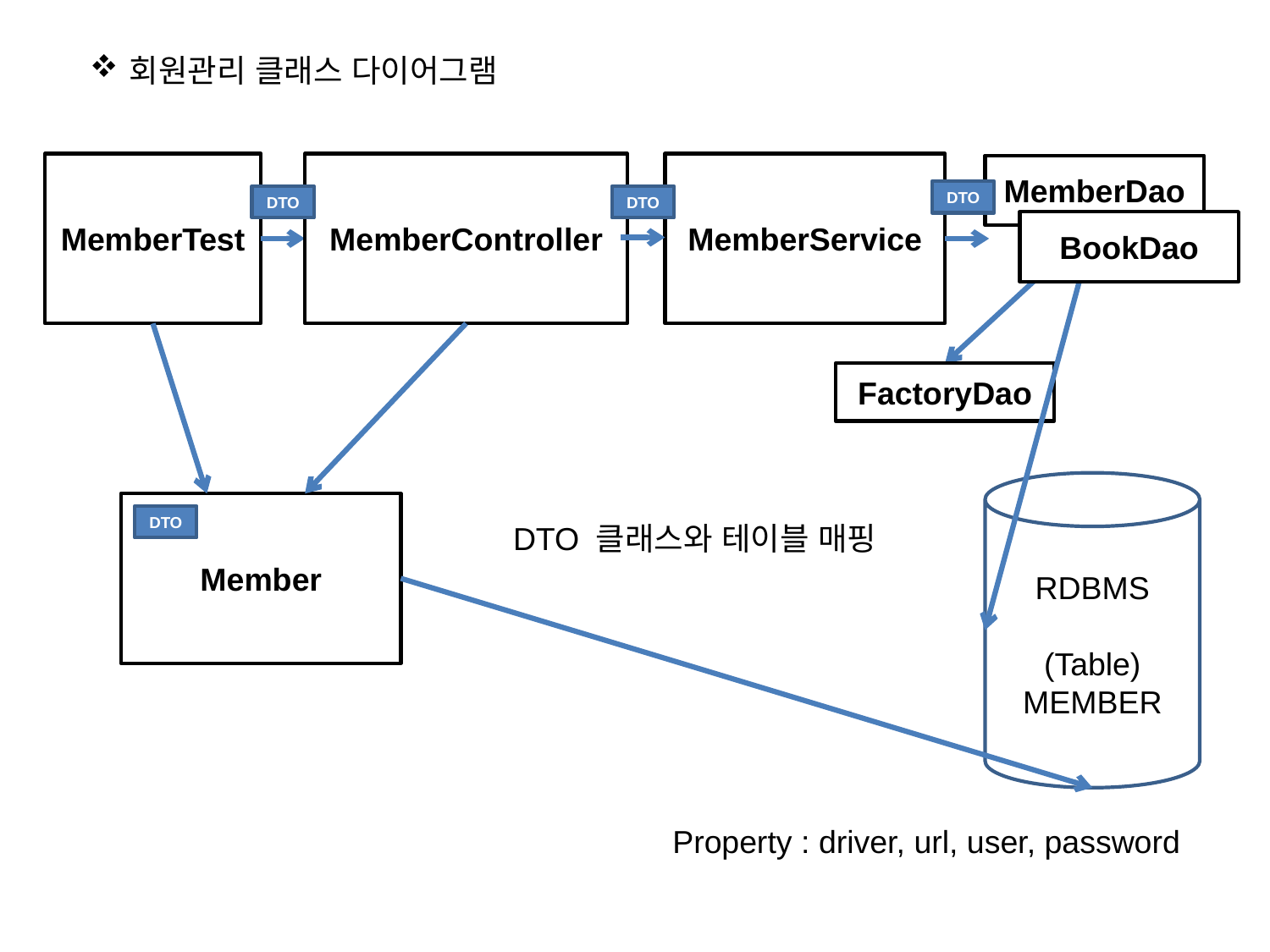

회원관리 클래스 다이어그램
MemberTest
MemberController
MemberService
MemberDao
DTO
DTO
DTO
BookDao
FactoryDao
RDBMS

(Table)
MEMBER
Member
DTO
DTO 클래스와 테이블 매핑
Property : driver, url, user, password